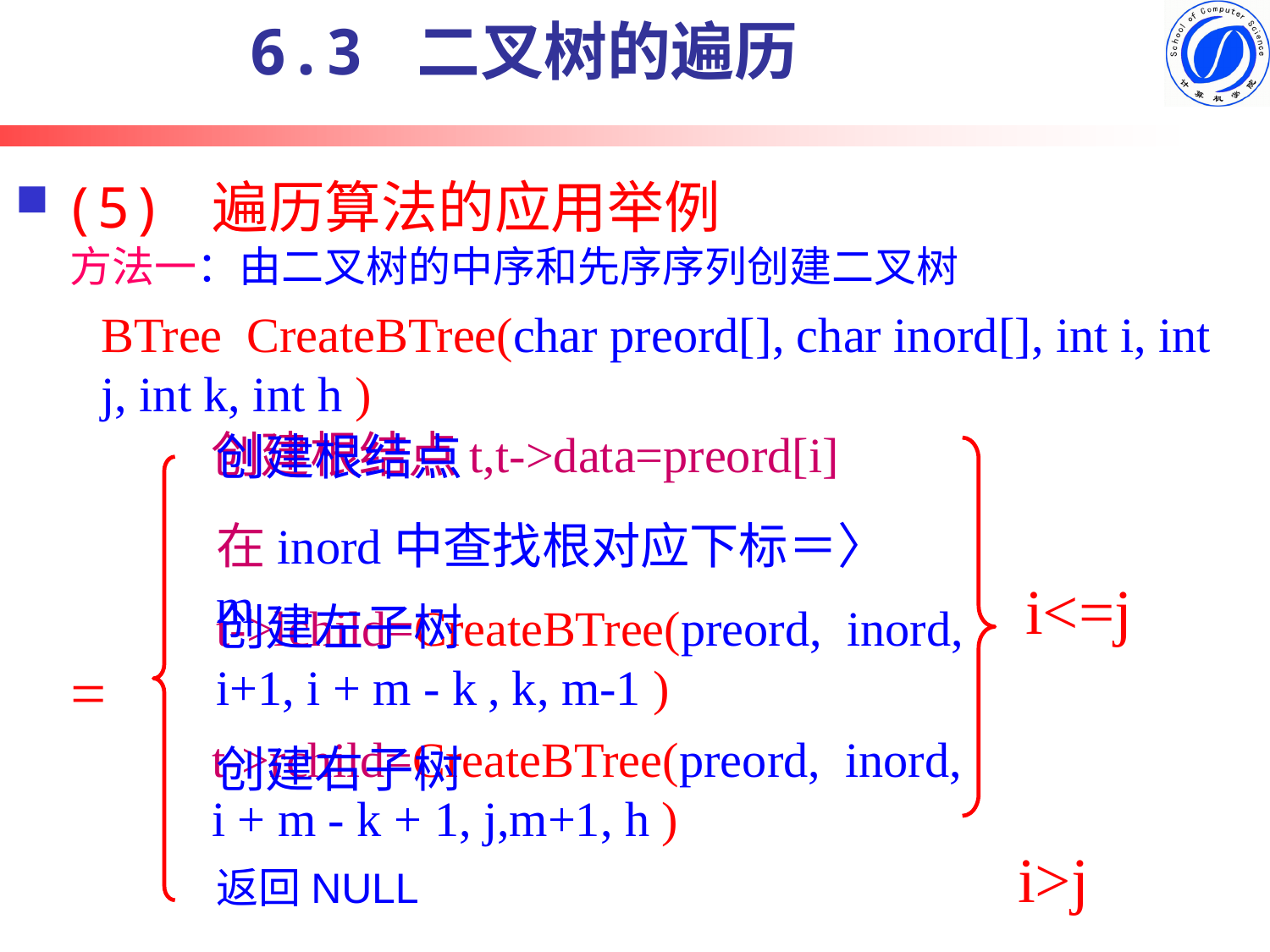

6.3 二叉树的遍历
# (5) 遍历算法的应用举例
方法一：由二叉树的中序和先序序列创建二叉树
BTree  CreateBTree(char preord[], char inord[], int i, int j, int k, int h )
创建根结点t,t->data=preord[i]
创建根结点

在inord中查找根对应下标＝〉m
i<=j
创建左子树
t->lchild=CreateBTree(preord,  inord,  i+1, i + m - k , k, m-1 )
=
t->rchild=CreateBTree(preord,  inord, i + m - k + 1, j,m+1, h )
创建右子树
i>j
返回NULL